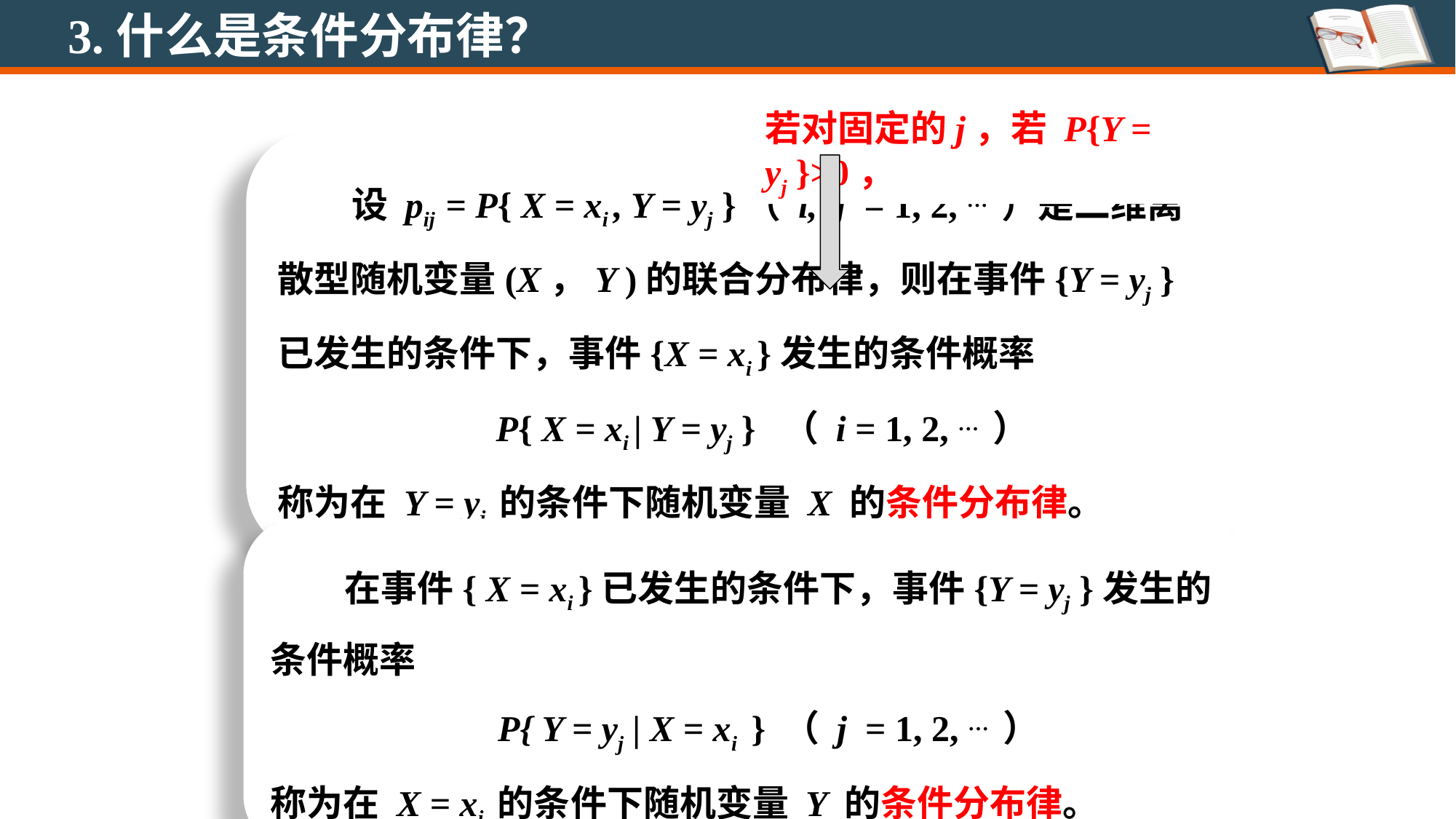

3.什么是条件分布律？
若对固定的j，若 P{Y = yj }>0，

        设 pij  = P{ X = xi , Y = yj }（ i,  j  = 1, 2, … ）是二维离散型随机变量(X，Y )的联合分布律，则在事件{Y = yj }已发生的条件下，事件{X = xi }发生的条件概率
                        P{ X = xi | Y = yj }  （ i = 1, 2, … ）
称为在 Y = yj 的条件下随机变量 X 的条件分布律。
        在事件{ X = xi }已发生的条件下，事件{Y = yj }发生的条件概率
                         P{ Y = yj | X = xi  } （ j  = 1, 2, … ）
称为在 X = xi 的条件下随机变量 Y 的条件分布律。